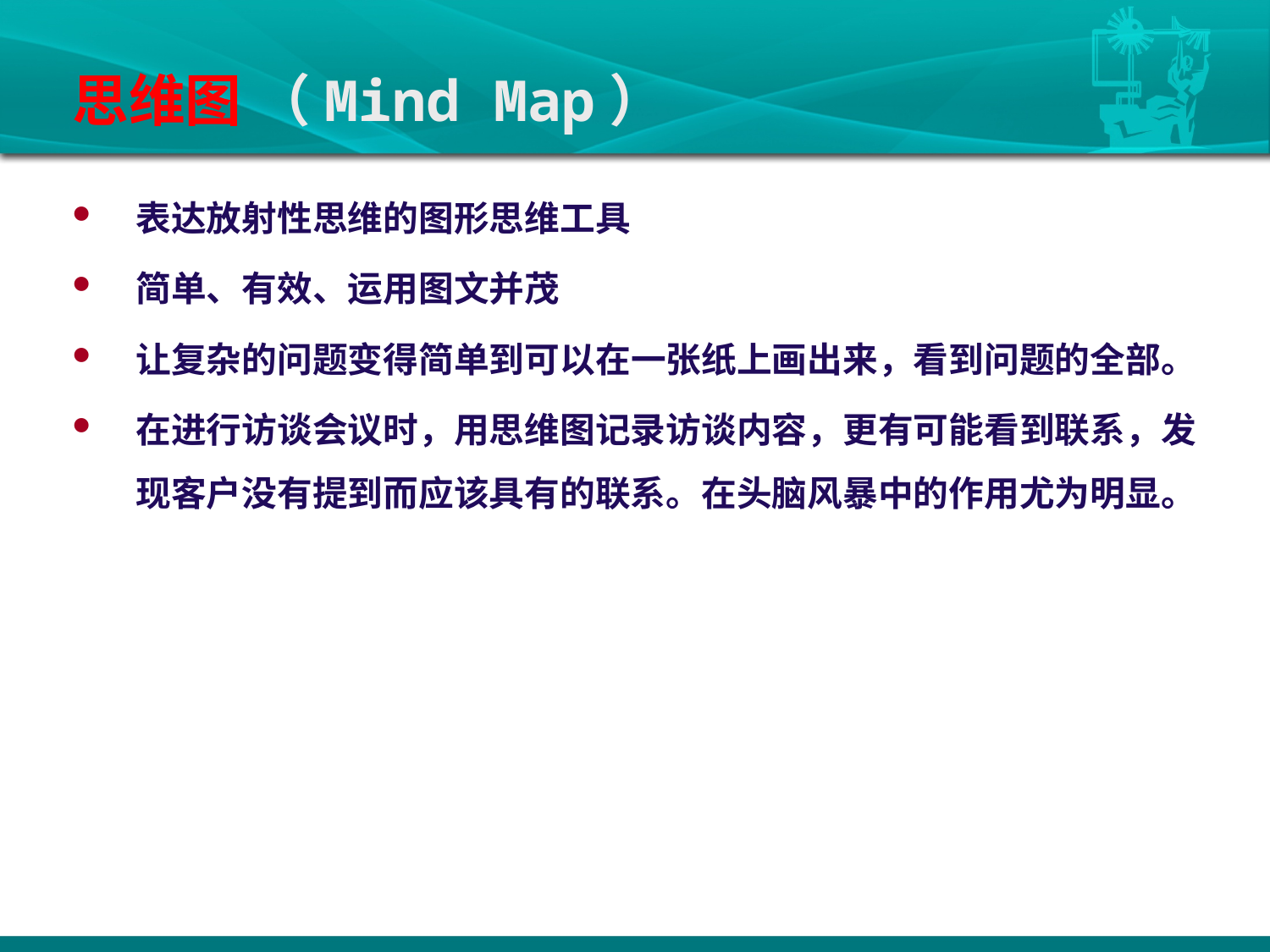

# 思维图 （Mind Map）
表达放射性思维的图形思维工具
简单、有效、运用图文并茂
让复杂的问题变得简单到可以在一张纸上画出来，看到问题的全部。
在进行访谈会议时，用思维图记录访谈内容，更有可能看到联系，发现客户没有提到而应该具有的联系。在头脑风暴中的作用尤为明显。